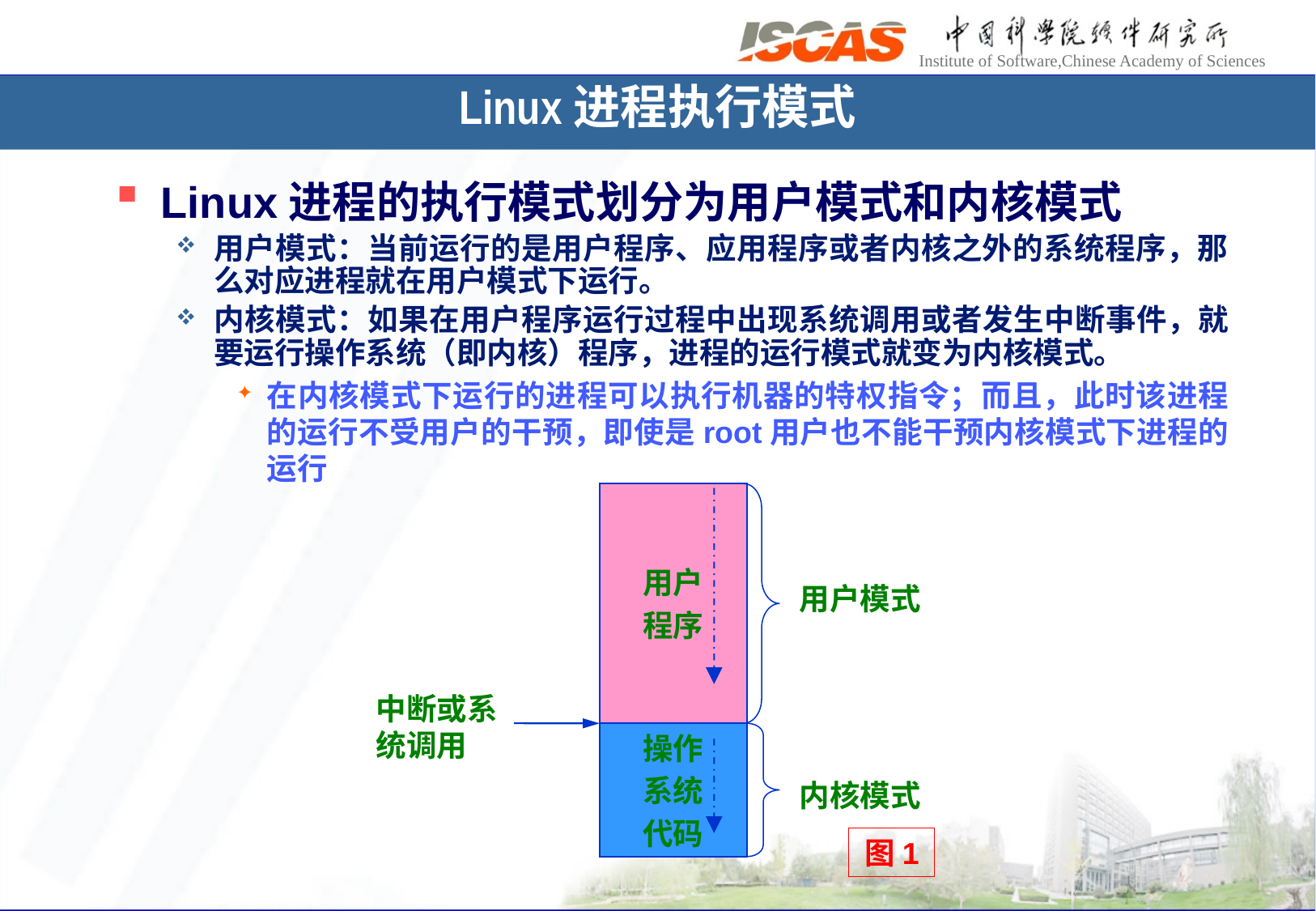

# Linux进程执行模式
Linux进程的执行模式划分为用户模式和内核模式
用户模式：当前运行的是用户程序、应用程序或者内核之外的系统程序，那么对应进程就在用户模式下运行。
内核模式：如果在用户程序运行过程中出现系统调用或者发生中断事件，就要运行操作系统（即内核）程序，进程的运行模式就变为内核模式。
在内核模式下运行的进程可以执行机器的特权指令；而且，此时该进程的运行不受用户的干预，即使是root用户也不能干预内核模式下进程的运行

用户
程序

用户模式
中断或系统调用

操作
系统
代码

内核模式
图1